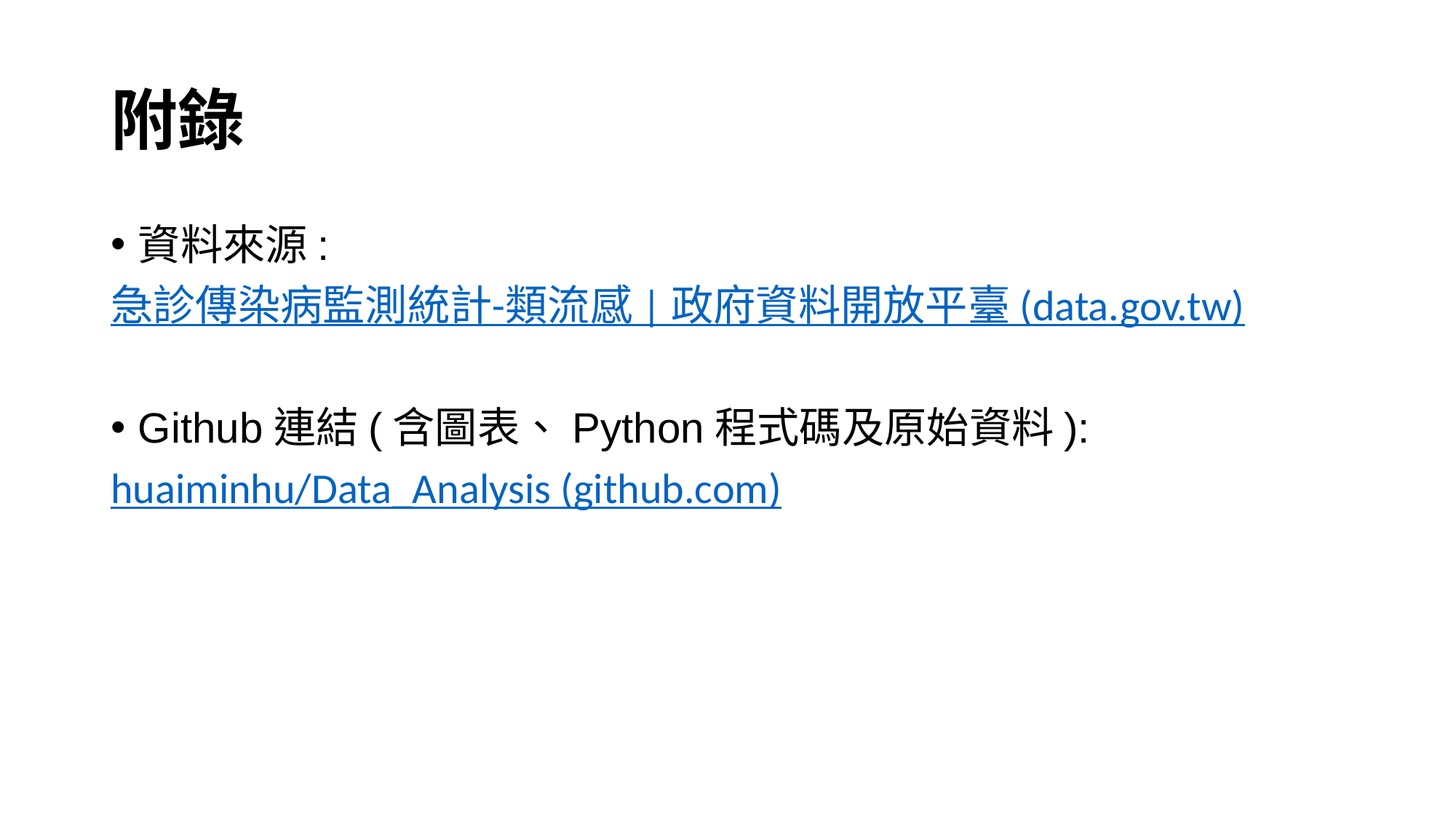

# 附錄
資料來源:
急診傳染病監測統計-類流感 | 政府資料開放平臺 (data.gov.tw)

Github連結(含圖表、Python程式碼及原始資料):
huaiminhu/Data_Analysis (github.com)